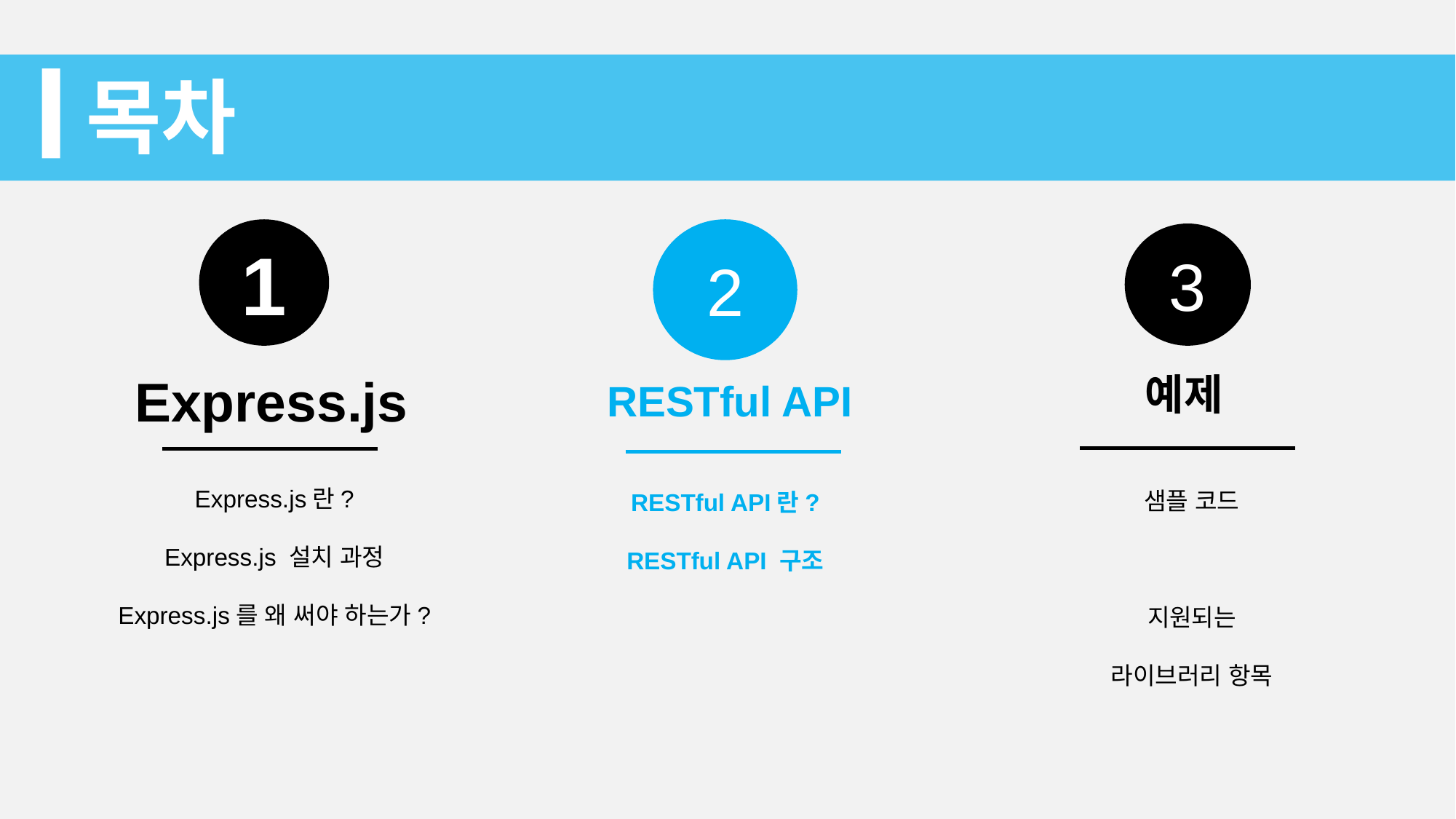

# 목차

1
2
3
Express.js
예제
RESTful API
Express.js란?
Express.js 설치 과정
Express.js를 왜 써야 하는가?
샘플 코드

지원되는
라이브러리 항목
RESTful API란?
RESTful API 구조